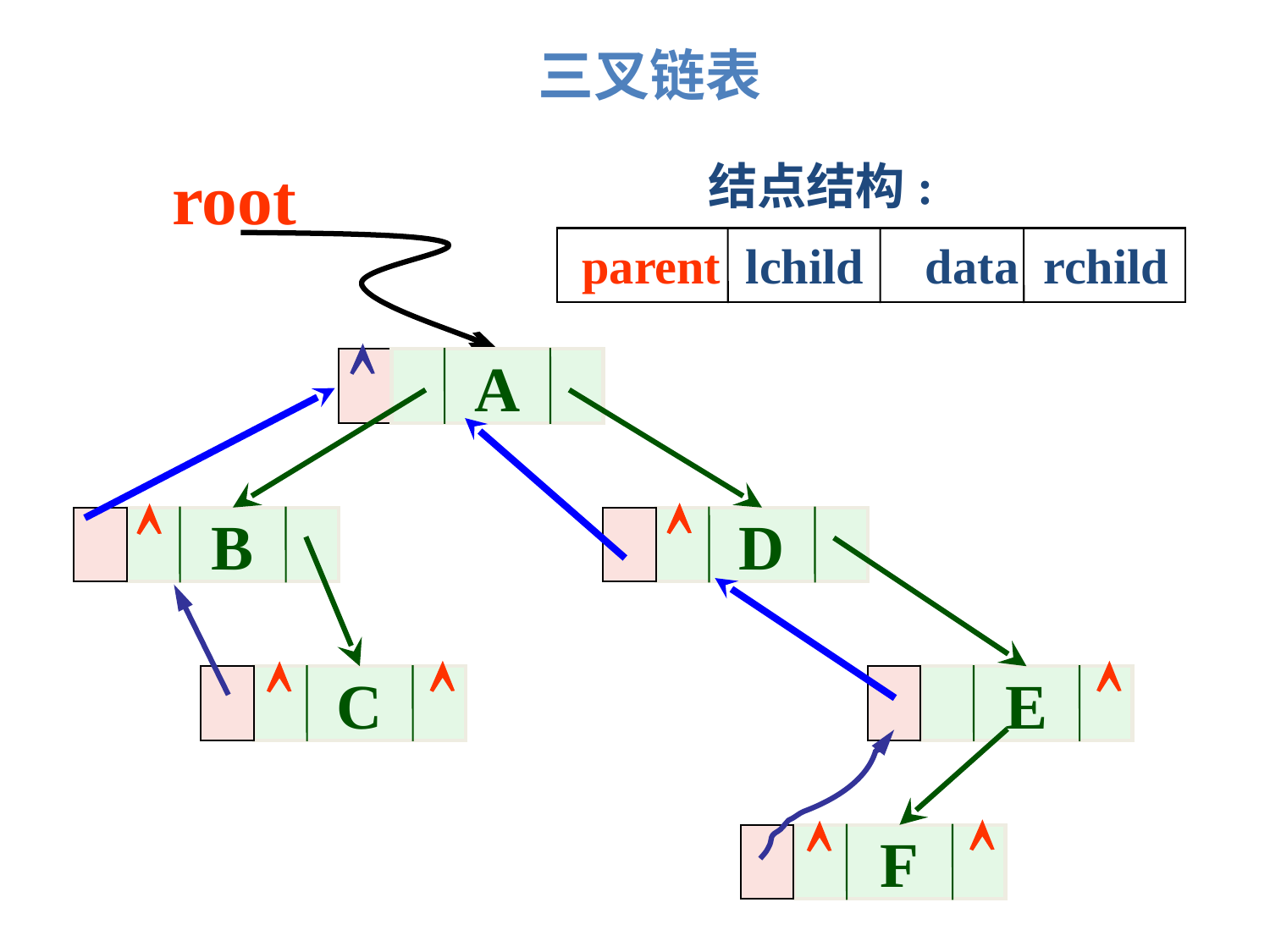

# 三叉链表
root
结点结构:

parent  lchild     data  rchild

∧
A

∧
∧
B

D

∧
∧
∧
C

E

∧
∧
F